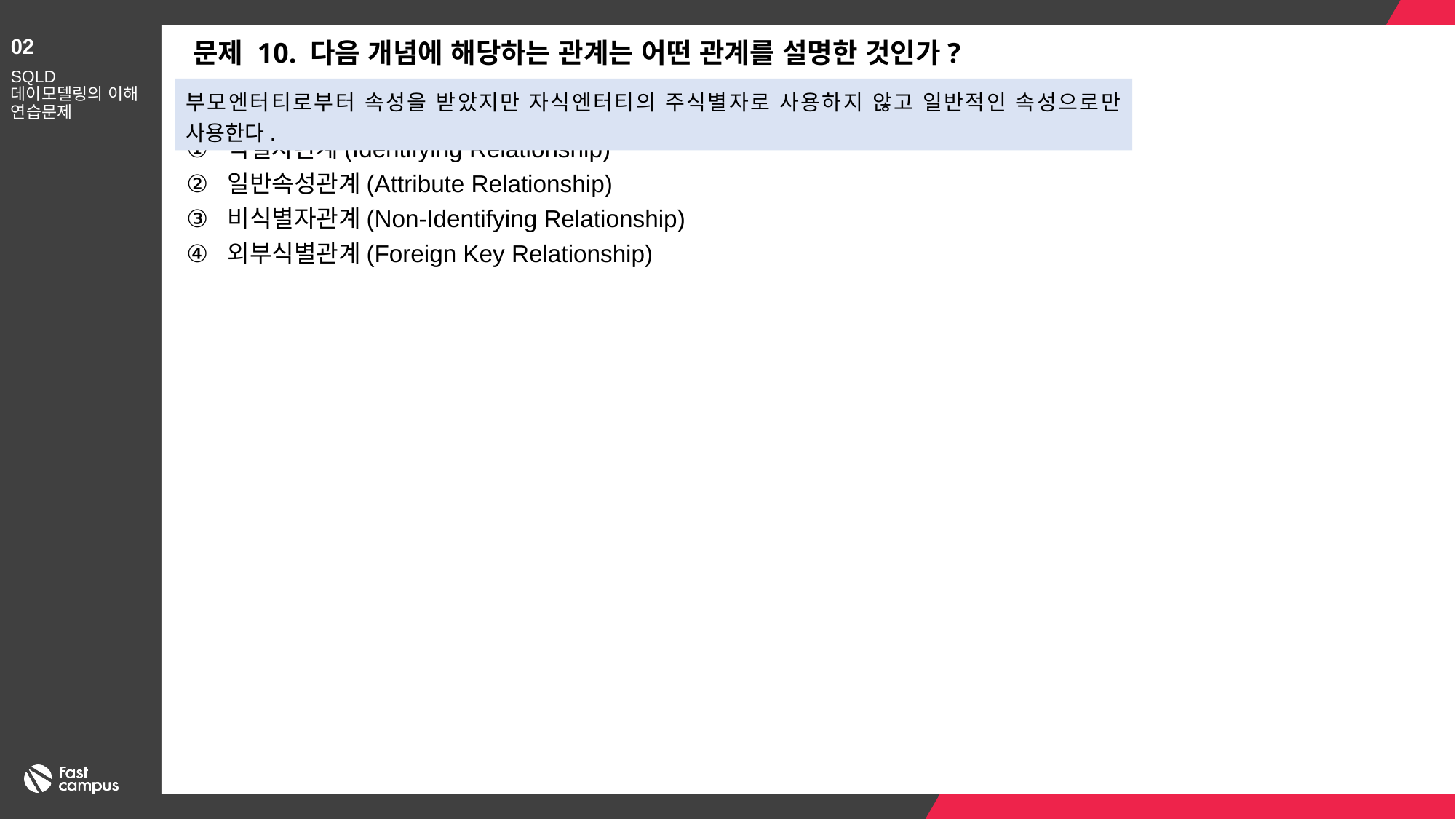

02
문제 10. 다음 개념에 해당하는 관계는 어떤 관계를 설명한 것인가?
SQLD
데이모델링의 이해
연습문제

부모엔터티로부터 속성을 받았지만 자식엔터티의 주식별자로 사용하지 않고 일반적인 속성으로만 사용한다.
식별자관계(Identifying Relationship)
일반속성관계(Attribute Relationship)
비식별자관계(Non-Identifying Relationship)
외부식별관계(Foreign Key Relationship)